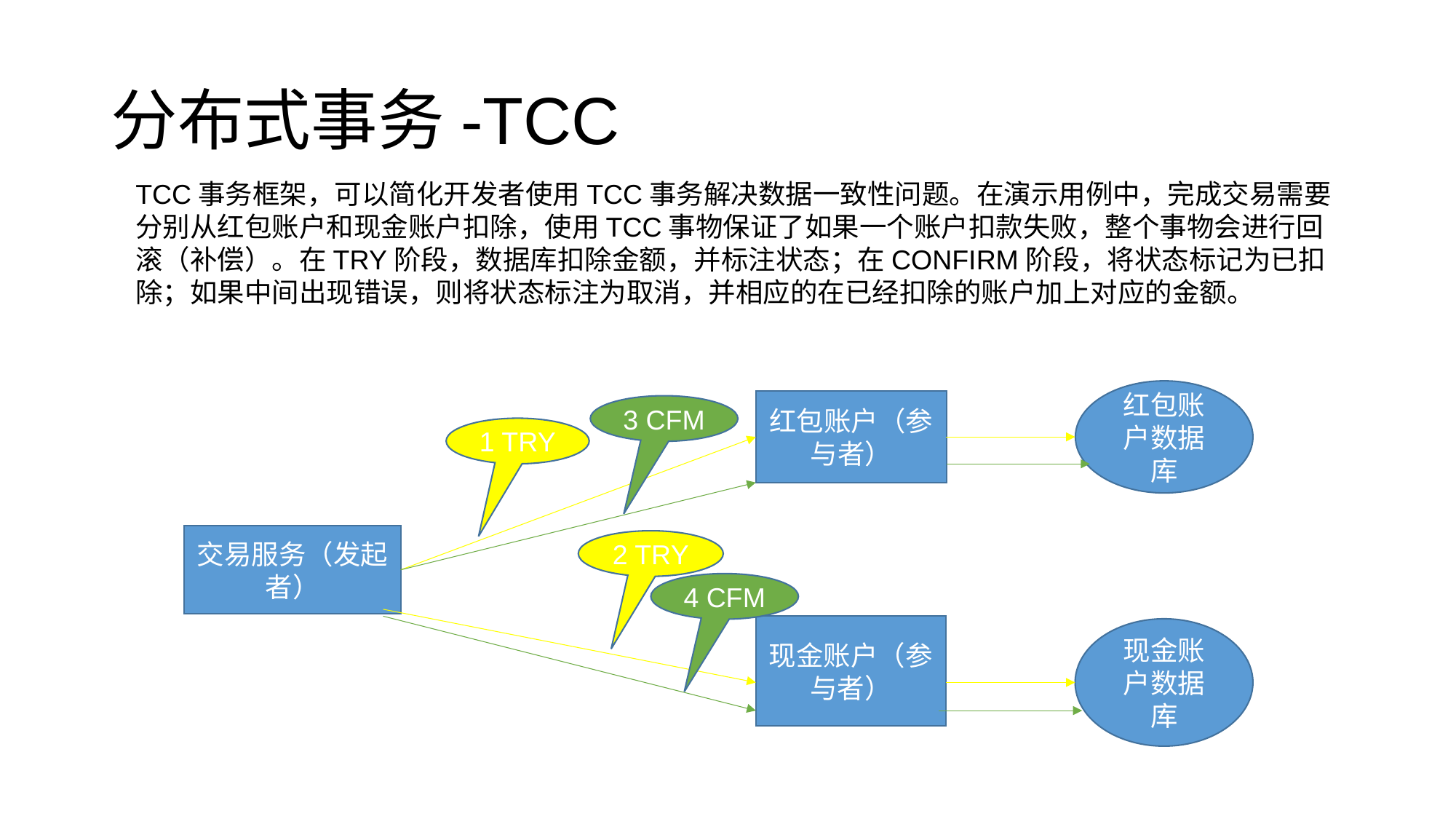

# 分布式事务-TCC
TCC事务框架，可以简化开发者使用TCC事务解决数据一致性问题。在演示用例中，完成交易需要分别从红包账户和现金账户扣除，使用TCC事物保证了如果一个账户扣款失败，整个事物会进行回滚（补偿）。在TRY阶段，数据库扣除金额，并标注状态；在CONFIRM阶段，将状态标记为已扣除；如果中间出现错误，则将状态标注为取消，并相应的在已经扣除的账户加上对应的金额。

红包账户数据库
红包账户（参与者）
3 CFM
1 TRY
交易服务（发起者）
2 TRY
4 CFM
现金账户（参与者）
现金账户数据库